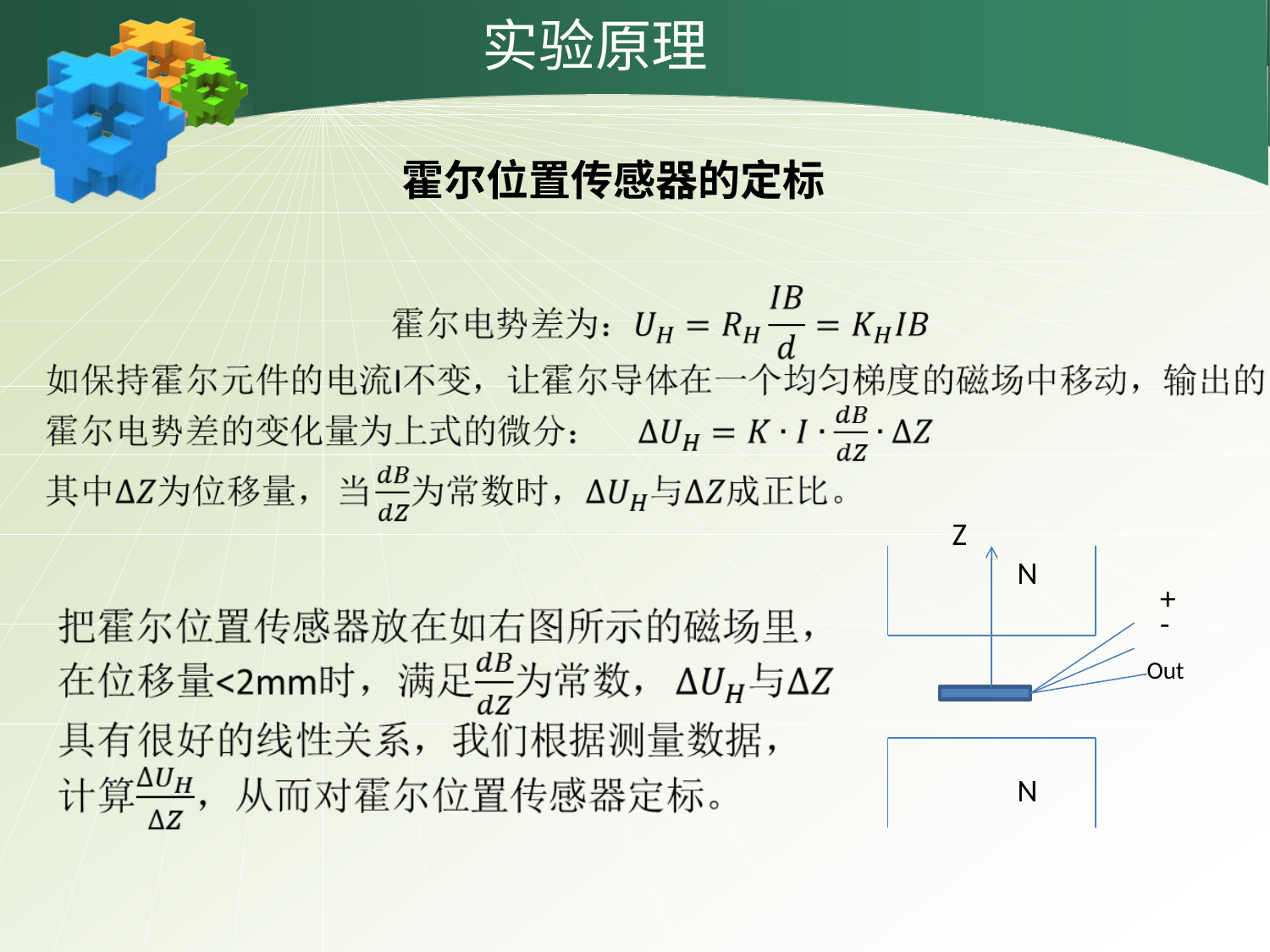

# 实验原理

霍尔位置传感器的定标

Z
N
-
Out

N
+